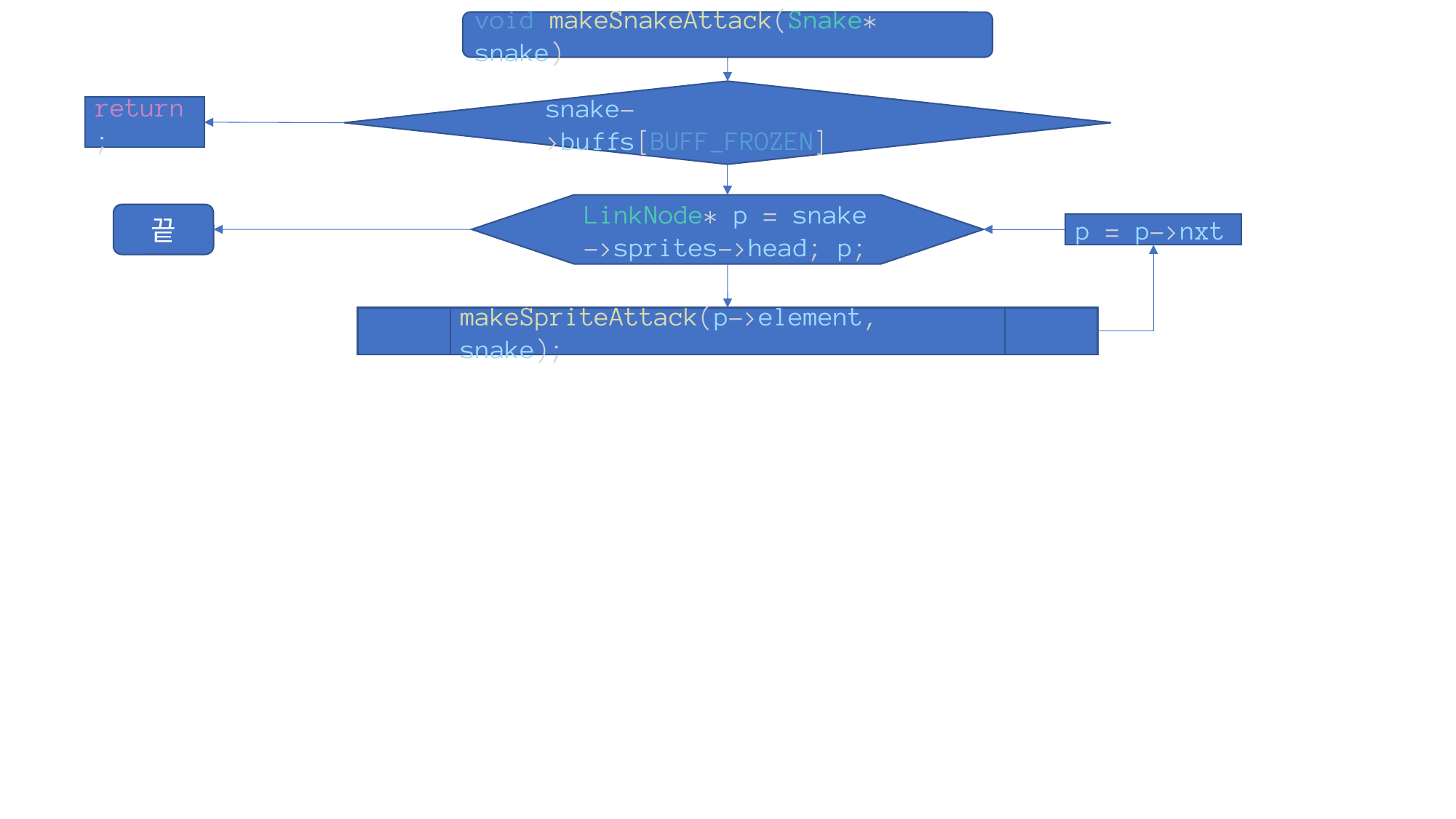

void makeSnakeAttack(Snake* snake)
snake->buffs[BUFF_FROZEN]
return;
LinkNode* p = snake
->sprites->head; p;
끝
p = p->nxt
makeSpriteAttack(p->element, snake);